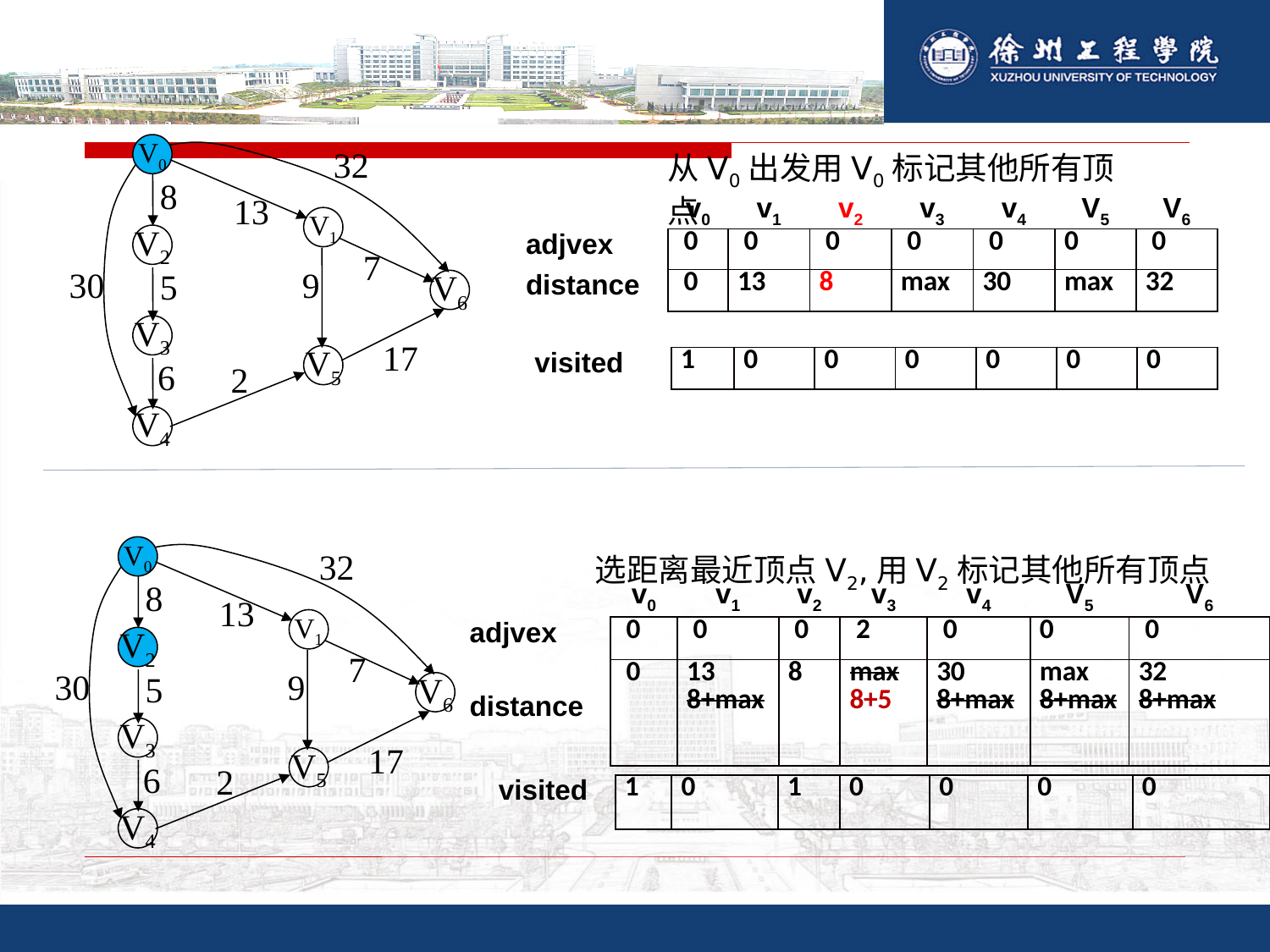

#
V0

V1
V2

V6

V3
V5

V4
32
8
13
7
30
9
5
17
6
2
从V0出发用V0标记其他所有顶点
|  | v0 | v1 | v2 | v3 | v4 | V5 | V6 |
| --- | --- | --- | --- | --- | --- | --- | --- |
| adjvex | 0 | 0 | 0 | 0 | 0 | 0 | 0 |
| distance | 0 | 13 | 8 | max | 30 | max | 32 |
| visited | 1 | 0 | 0 | 0 | 0 | 0 | 0 |
| --- | --- | --- | --- | --- | --- | --- | --- |
V0

V1
V2

V6

V3
V5

V4
32
8
13
7
30
9
5
17
6
2
选距离最近顶点V2,用V2标记其他所有顶点
|  | v0 | v1 | v2 | v3 | v4 | V5 | V6 |
| --- | --- | --- | --- | --- | --- | --- | --- |
| adjvex | 0 | 0 | 0 | 2 | 0 | 0 | 0 |
| distance | 0 | 13 8+max | 8 | max 8+5 | 30 8+max | max 8+max | 32 8+max |
| visited | 1 | 0 | 1 | 0 | 0 | 0 | 0 |
| --- | --- | --- | --- | --- | --- | --- | --- |